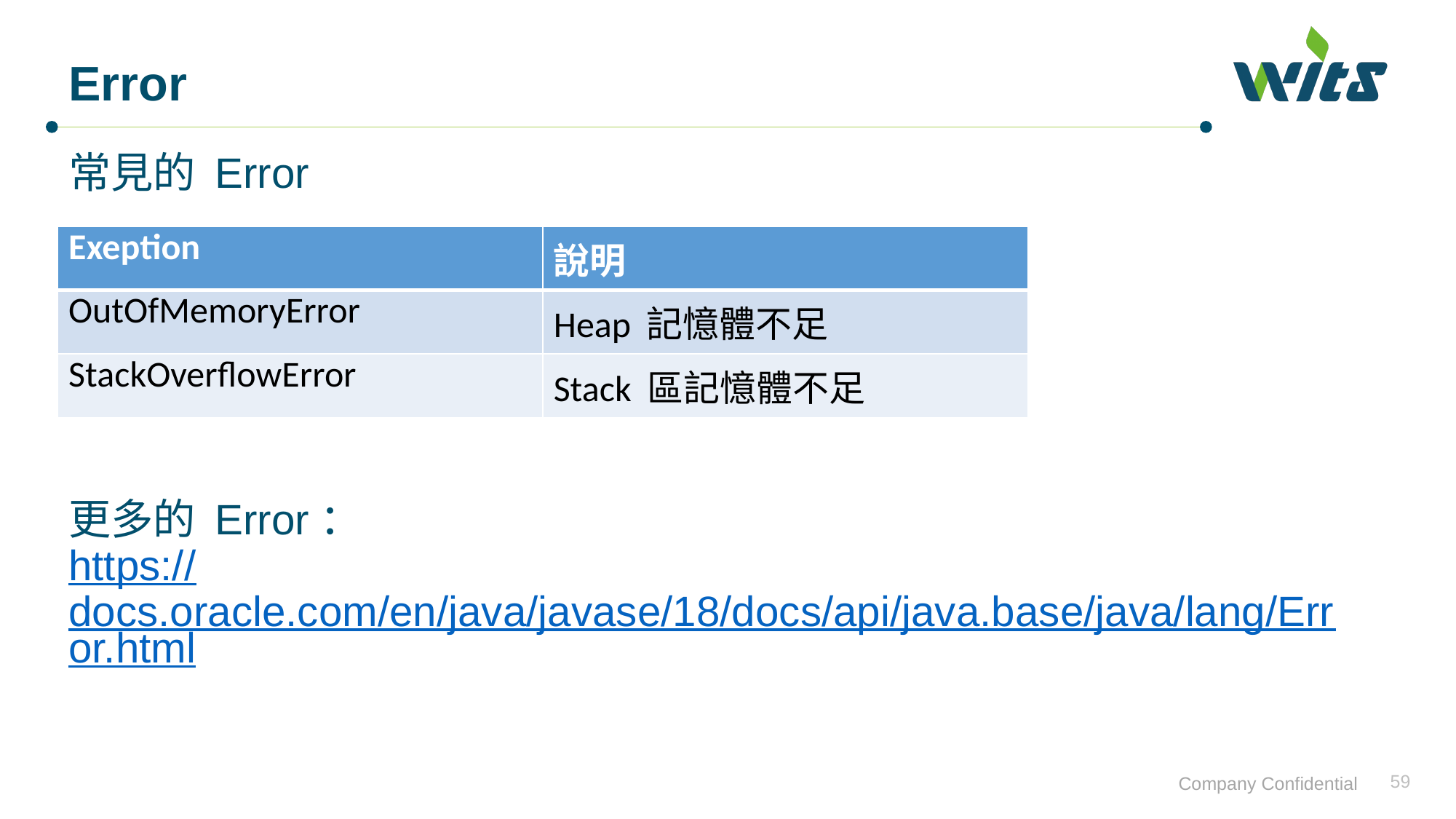

# Error
常見的 Error

更多的 Error：
https://docs.oracle.com/en/java/javase/18/docs/api/java.base/java/lang/Error.html

| Exeption | 說明 |
| --- | --- |
| OutOfMemoryError | Heap 記憶體不足 |
| StackOverflowError | Stack 區記憶體不足 |
59